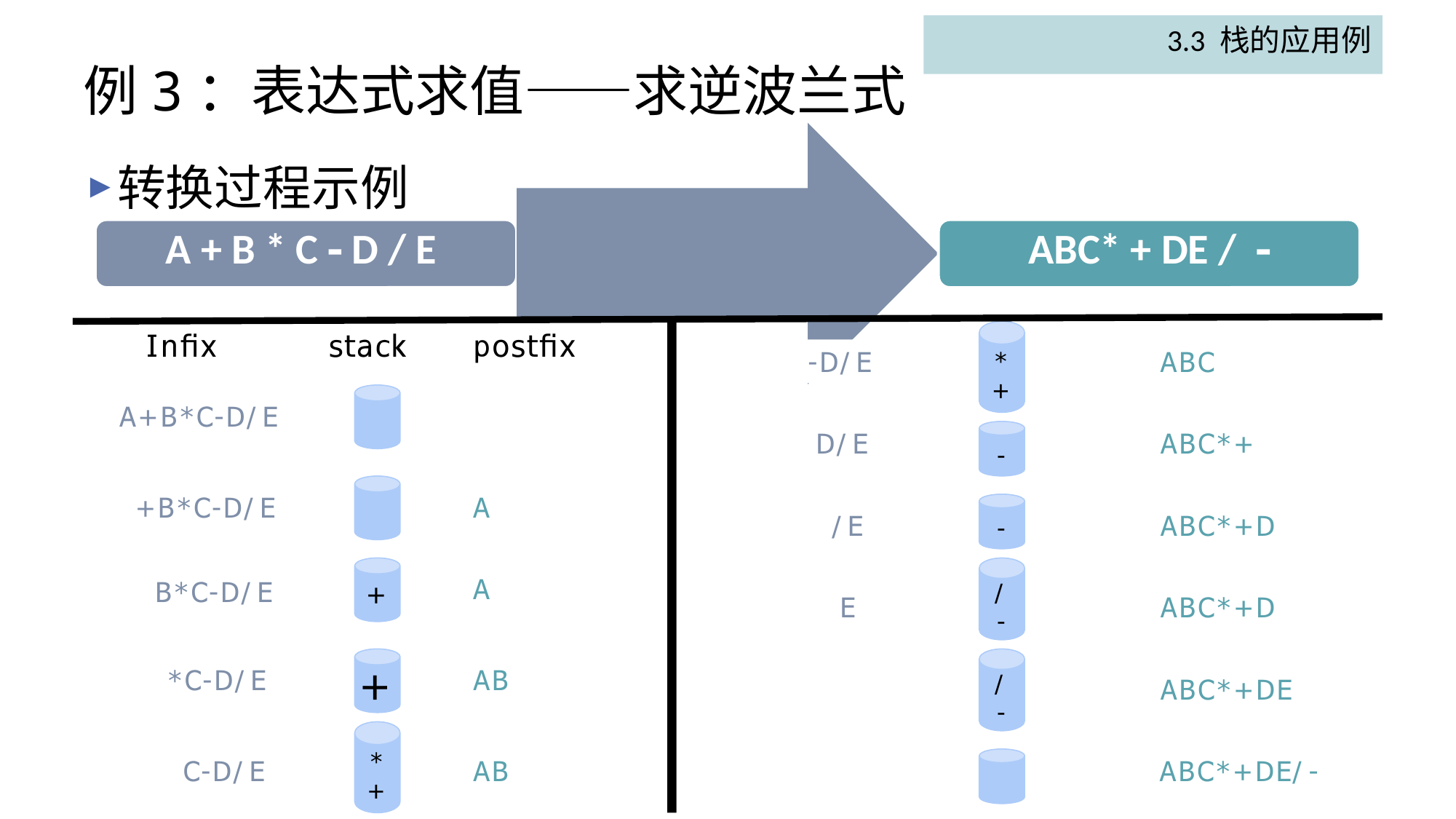

3.3 栈的应用例

# 例3：表达式求值——求逆波兰式
转换过程示例
A + B * C − D / E
ABC* + DE /  −

Infix
stack
postfix

*
+
          -D/E
ABC

A+B*C-D/E

           D/E
-
ABC*+

  +B*C-D/E
A
-
             /E
ABC*+D
+
/
-
    B*C-D/E
A
              E
ABC*+D
+
/
-
      *C-D/E
AB

ABC*+DE
*
+
        C-D/E
AB

ABC*+DE/-